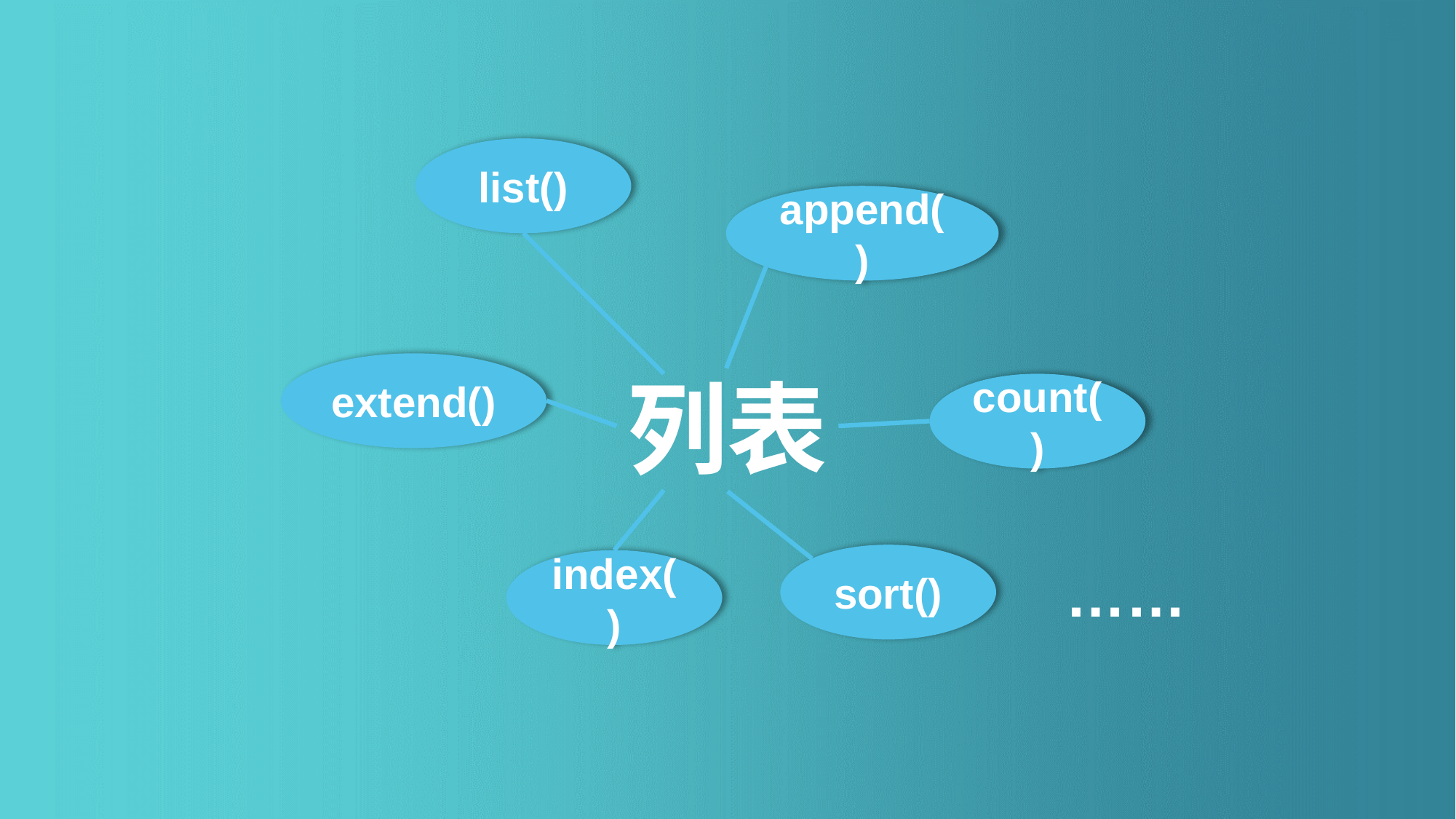

list()
append()
extend()
列表
count()
sort()
index()
……